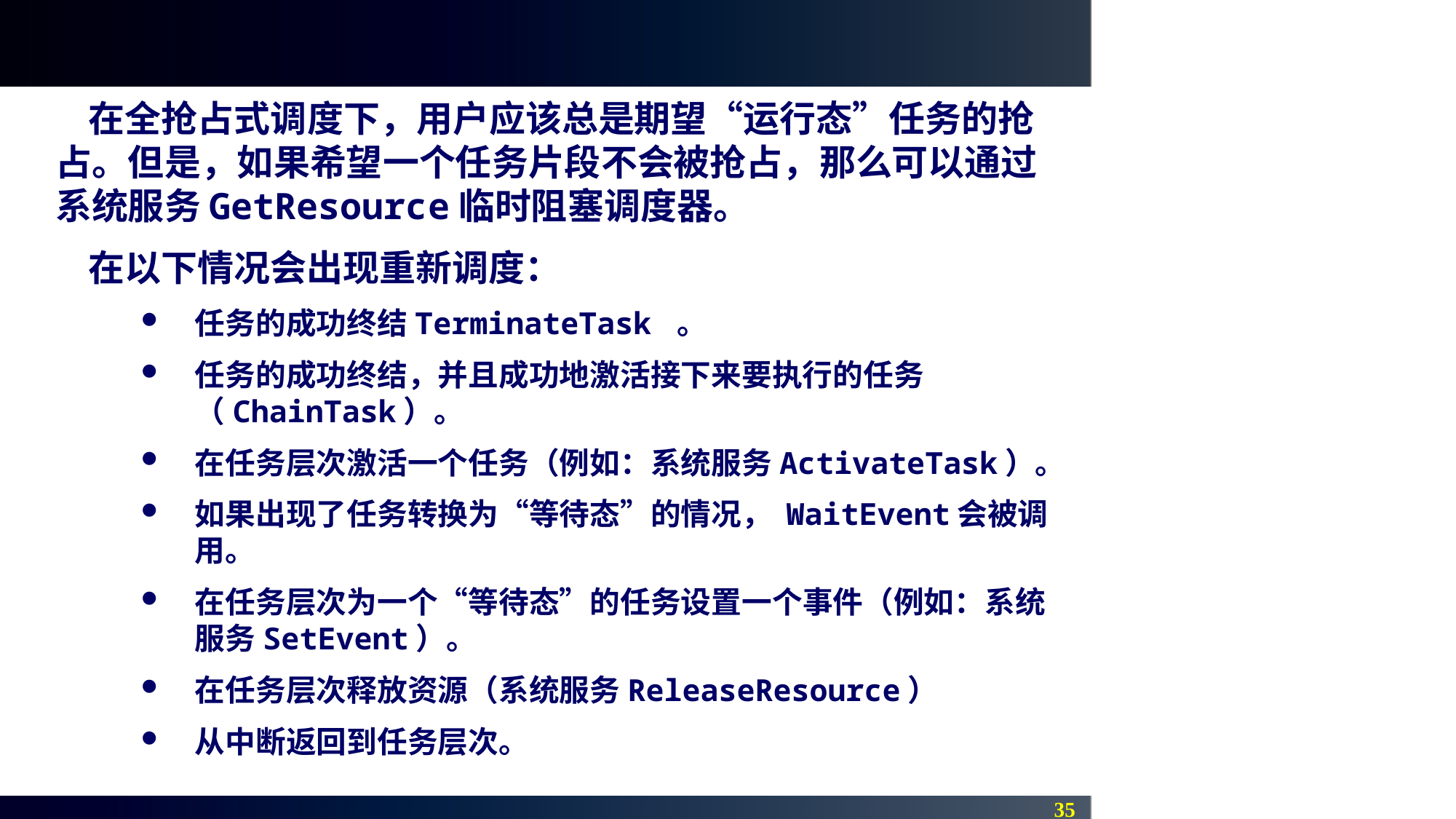

在全抢占式调度下，用户应该总是期望“运行态”任务的抢占。但是，如果希望一个任务片段不会被抢占，那么可以通过系统服务GetResource临时阻塞调度器。
   在以下情况会出现重新调度：
任务的成功终结TerminateTask 。
任务的成功终结，并且成功地激活接下来要执行的任务（ChainTask）。
在任务层次激活一个任务（例如：系统服务ActivateTask）。
如果出现了任务转换为“等待态”的情况， WaitEvent会被调用。
在任务层次为一个“等待态”的任务设置一个事件（例如：系统服务SetEvent）。
在任务层次释放资源（系统服务ReleaseResource）
从中断返回到任务层次。